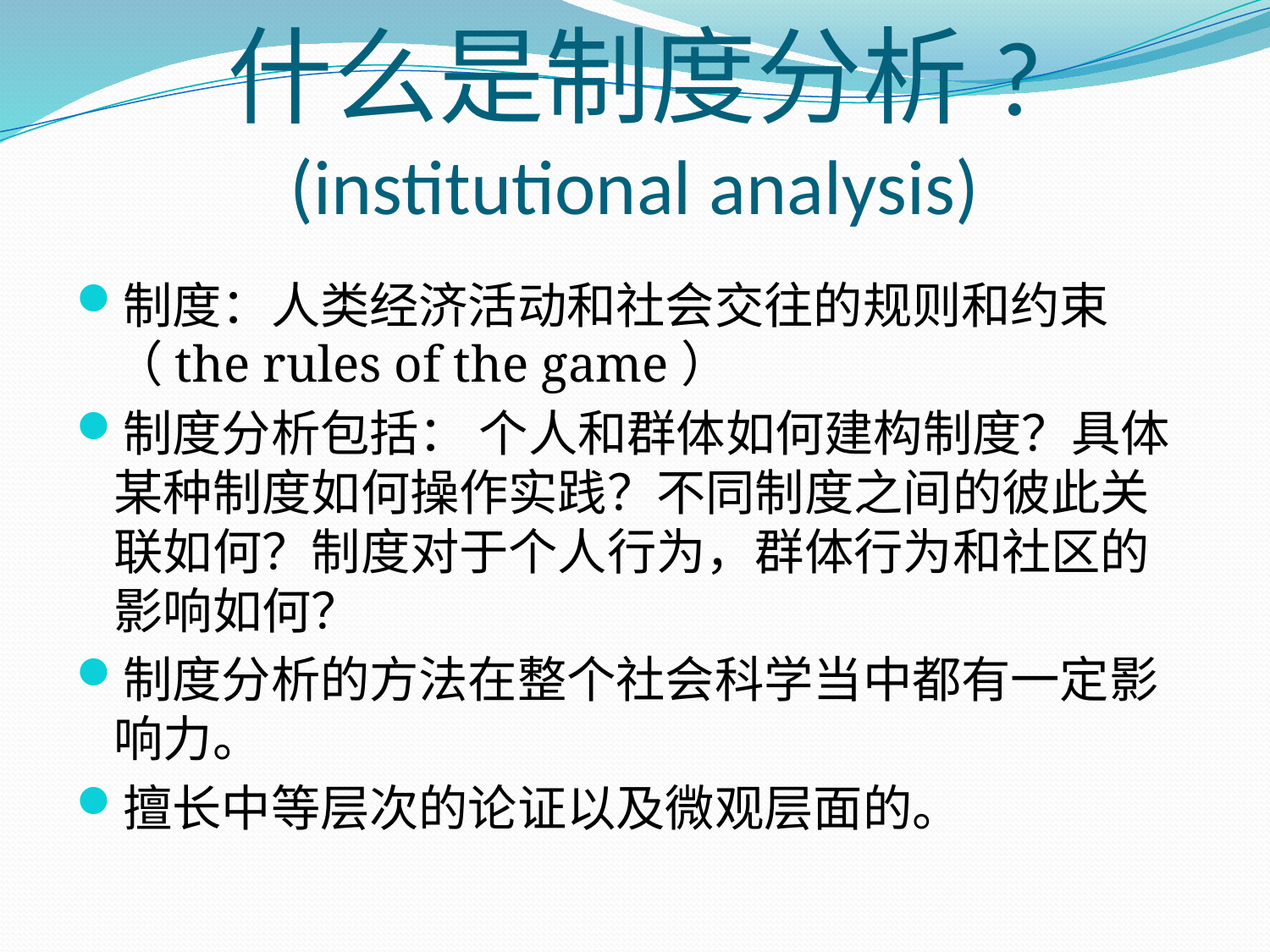

# 什么是制度分析? (institutional analysis)
制度：人类经济活动和社会交往的规则和约束（the rules of the game）
制度分析包括： 个人和群体如何建构制度？具体某种制度如何操作实践？不同制度之间的彼此关联如何？制度对于个人行为，群体行为和社区的影响如何？
制度分析的方法在整个社会科学当中都有一定影响力。
擅长中等层次的论证以及微观层面的。